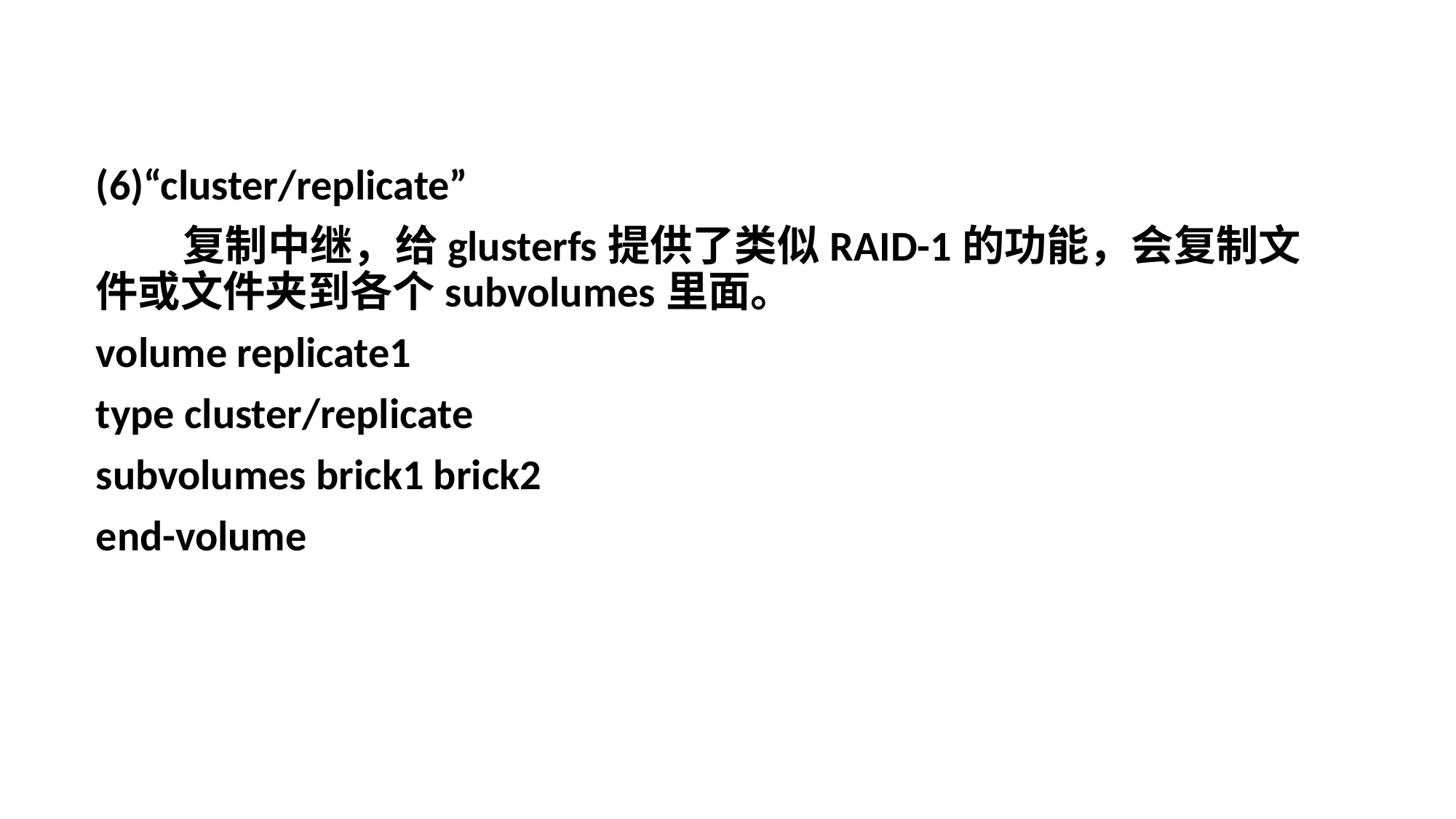

(6)“cluster/replicate”
        复制中继，给glusterfs提供了类似RAID-1的功能，会复制文件或文件夹到各个subvolumes里面。
volume replicate1
type cluster/replicate
subvolumes brick1 brick2
end-volume